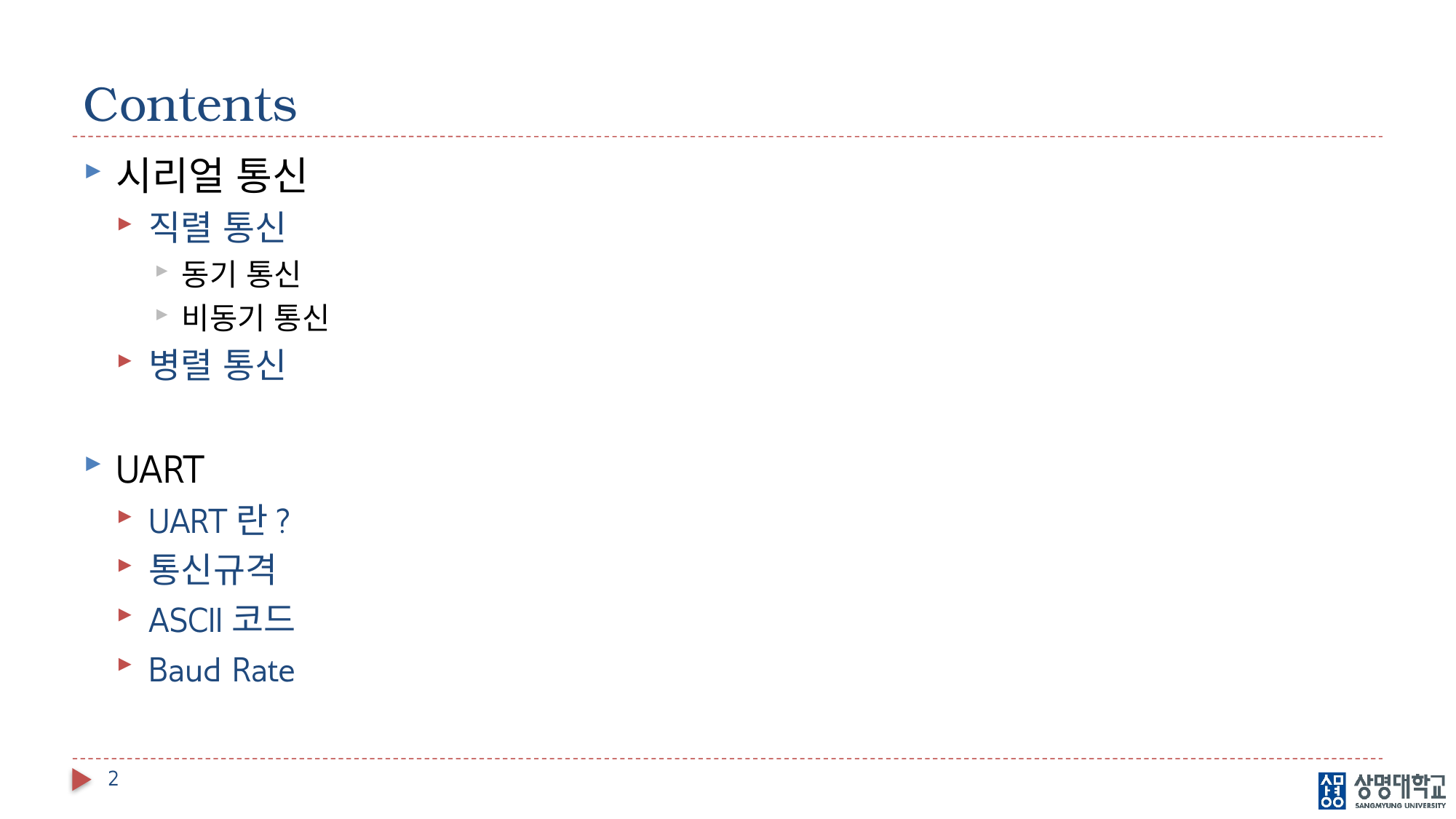

# Contents
시리얼 통신
직렬 통신
동기 통신
비동기 통신
병렬 통신

UART
UART란?
통신규격
ASCII코드
Baud Rate

2